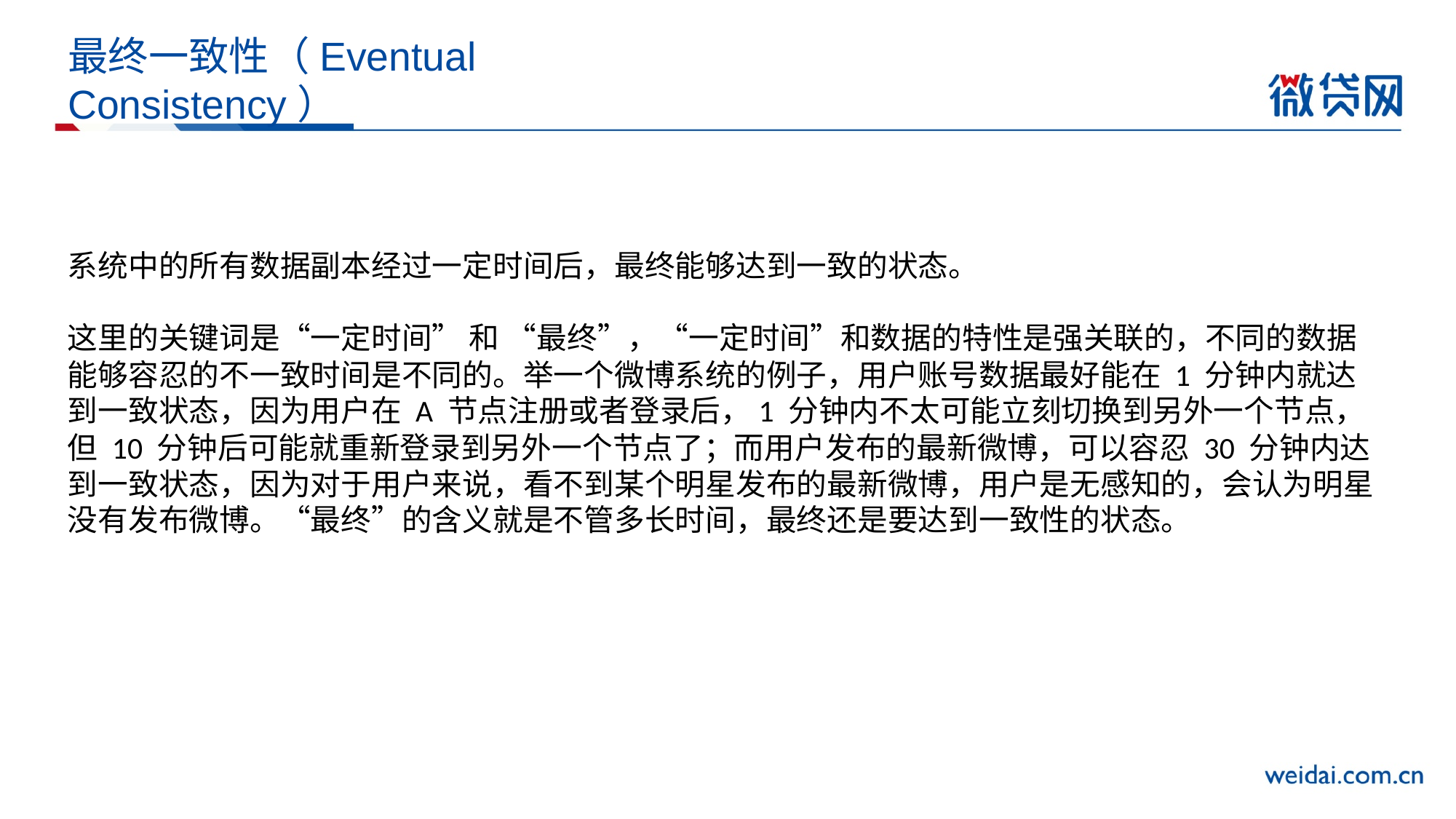

# 最终一致性（Eventual Consistency）
系统中的所有数据副本经过一定时间后，最终能够达到一致的状态。

这里的关键词是“一定时间” 和 “最终”，“一定时间”和数据的特性是强关联的，不同的数据能够容忍的不一致时间是不同的。举一个微博系统的例子，用户账号数据最好能在 1 分钟内就达到一致状态，因为用户在 A 节点注册或者登录后，1 分钟内不太可能立刻切换到另外一个节点，但 10 分钟后可能就重新登录到另外一个节点了；而用户发布的最新微博，可以容忍 30 分钟内达到一致状态，因为对于用户来说，看不到某个明星发布的最新微博，用户是无感知的，会认为明星没有发布微博。“最终”的含义就是不管多长时间，最终还是要达到一致性的状态。